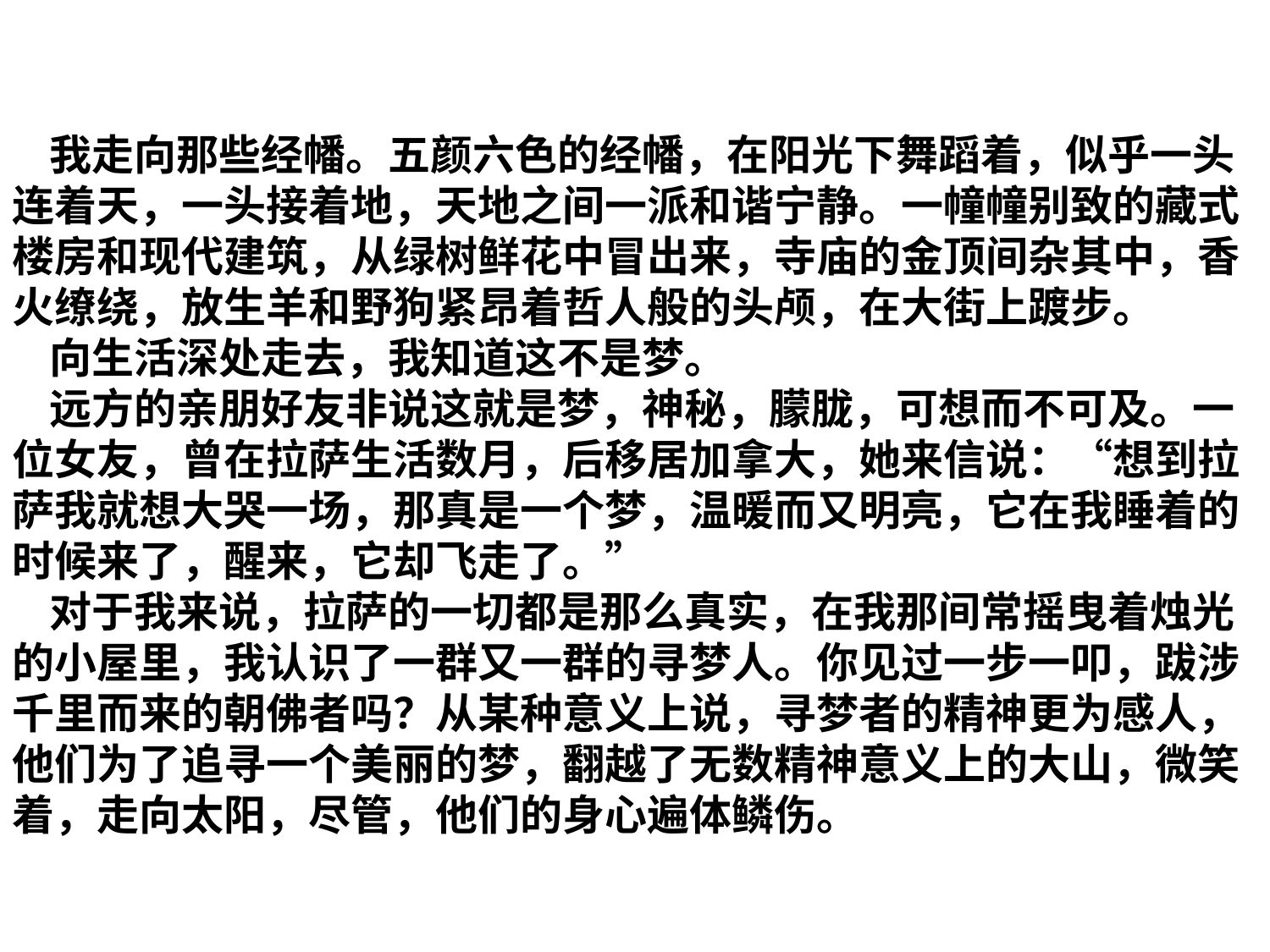

我走向那些经幡。五颜六色的经幡，在阳光下舞蹈着，似乎一头连着天，一头接着地，天地之间一派和谐宁静。一幢幢别致的藏式楼房和现代建筑，从绿树鲜花中冒出来，寺庙的金顶间杂其中，香火缭绕，放生羊和野狗紧昂着哲人般的头颅，在大街上踱步。
向生活深处走去，我知道这不是梦。
远方的亲朋好友非说这就是梦，神秘，朦胧，可想而不可及。一位女友，曾在拉萨生活数月，后移居加拿大，她来信说：“想到拉萨我就想大哭一场，那真是一个梦，温暖而又明亮，它在我睡着的时候来了，醒来，它却飞走了。”
对于我来说，拉萨的一切都是那么真实，在我那间常摇曳着烛光的小屋里，我认识了一群又一群的寻梦人。你见过一步一叩，跋涉千里而来的朝佛者吗？从某种意义上说，寻梦者的精神更为感人，他们为了追寻一个美丽的梦，翻越了无数精神意义上的大山，微笑着，走向太阳，尽管，他们的身心遍体鳞伤。